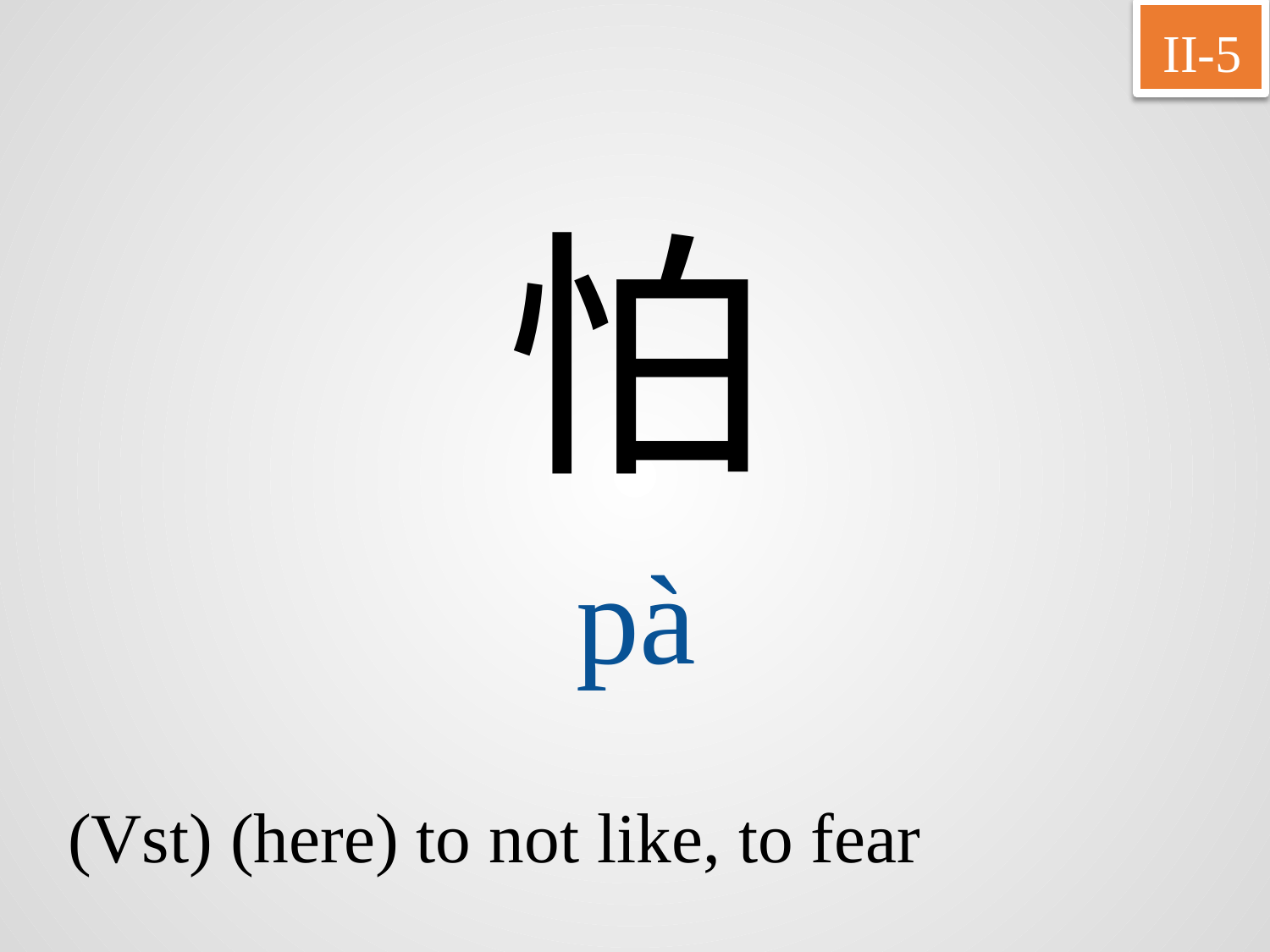

II-5

怕
pà
(Vst) (here) to not like, to fear